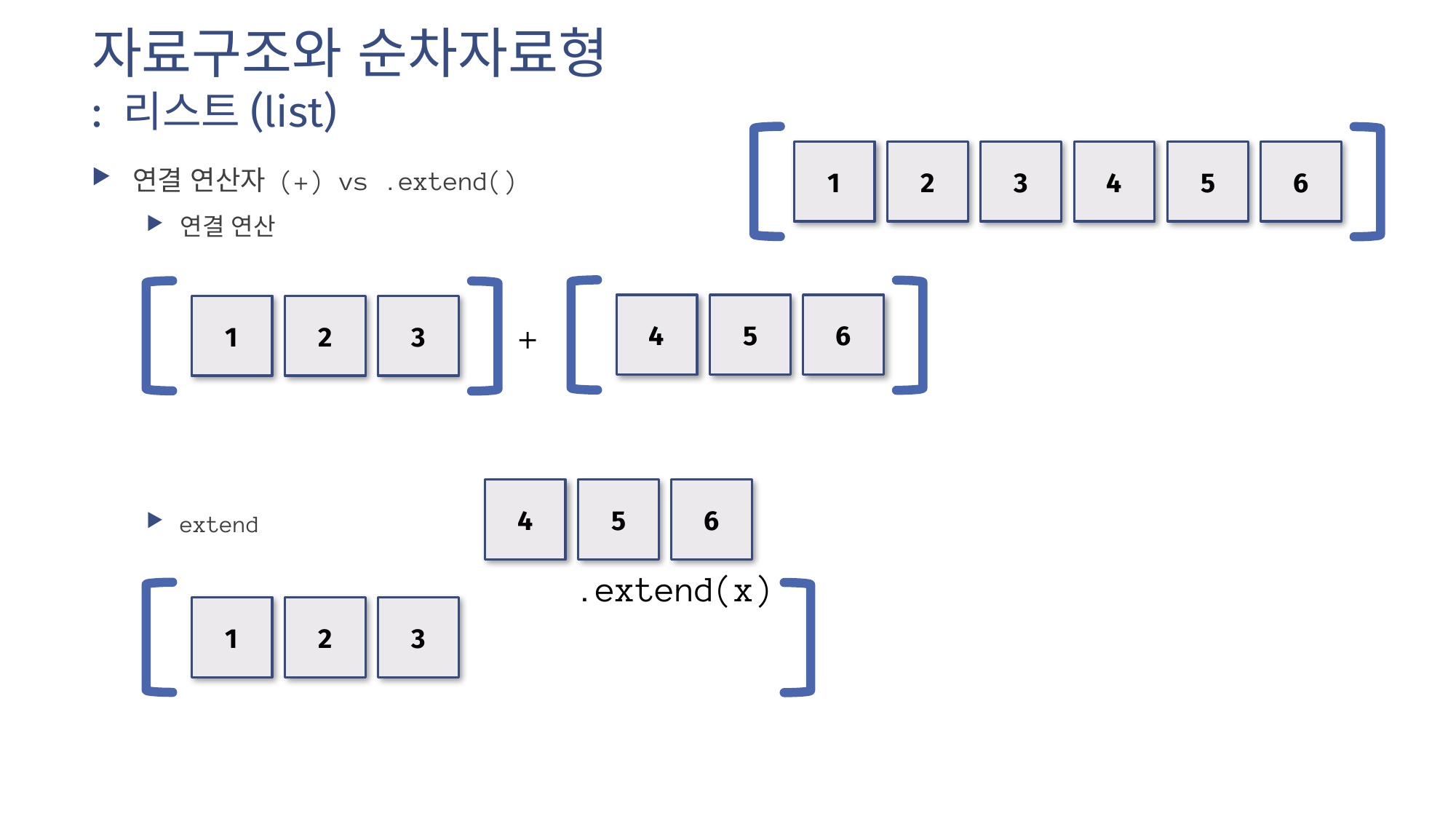

# 자료구조와 순차자료형 : 리스트(list)

4
5
6
1
2
3
연결 연산자 (+) vs .extend()
연결 연산

extend

4
5
6

1
2
3
+
4
5
6
.extend(x)

1
2
3